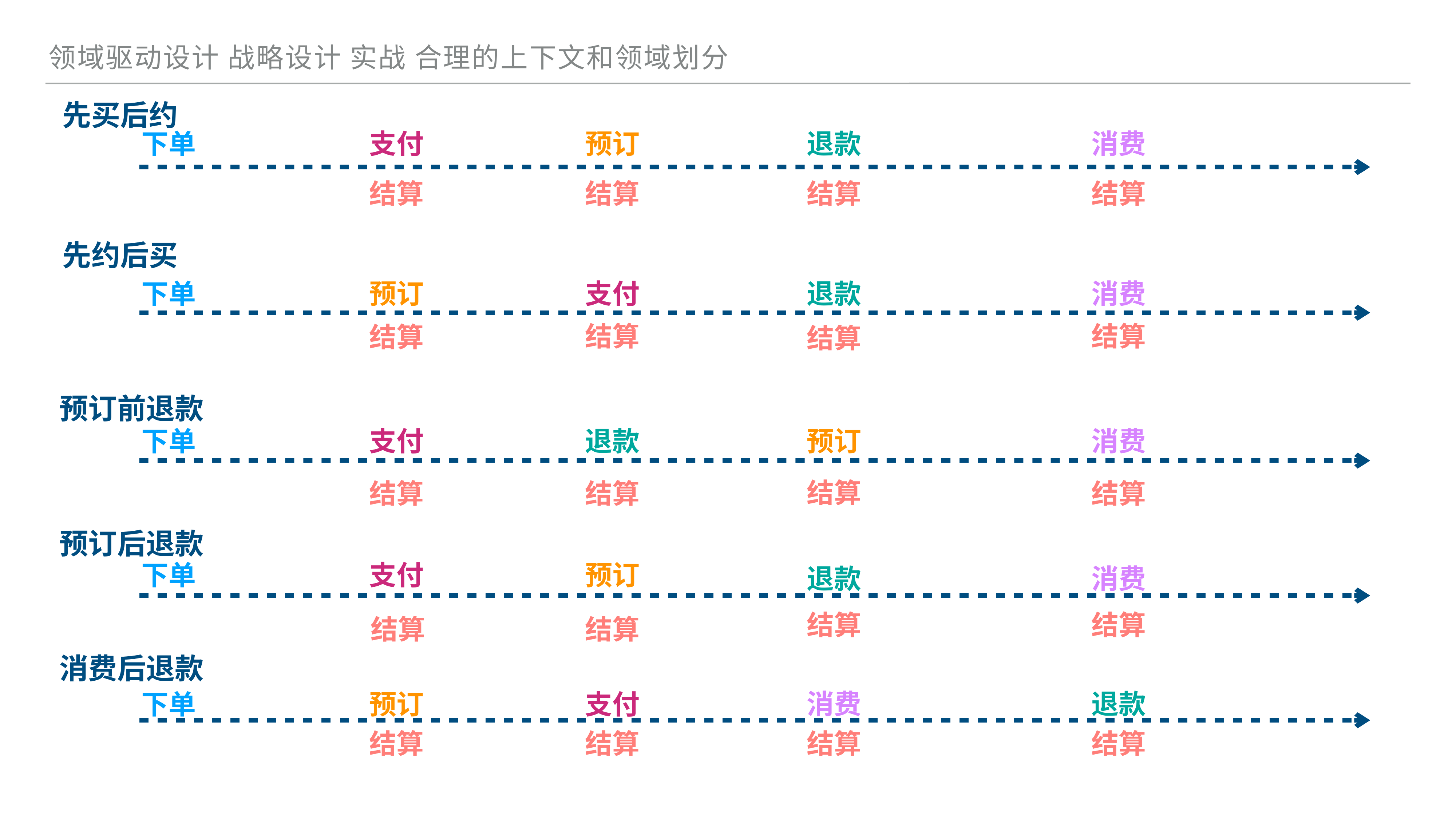

领域驱动设计 战略设计 实战 合理的上下文和领域划分
先买后约
下单
支付
预订
退款
消费

结算
结算
结算
结算
先约后买
退款
消费
下单
预订
支付

结算
结算
结算
结算
预订前退款
下单
支付
退款
预订
消费

结算
结算
结算
结算
预订后退款
下单
支付
预订
退款
消费

结算
结算
结算
结算
消费后退款
消费
退款
下单
预订
支付

结算
结算
结算
结算